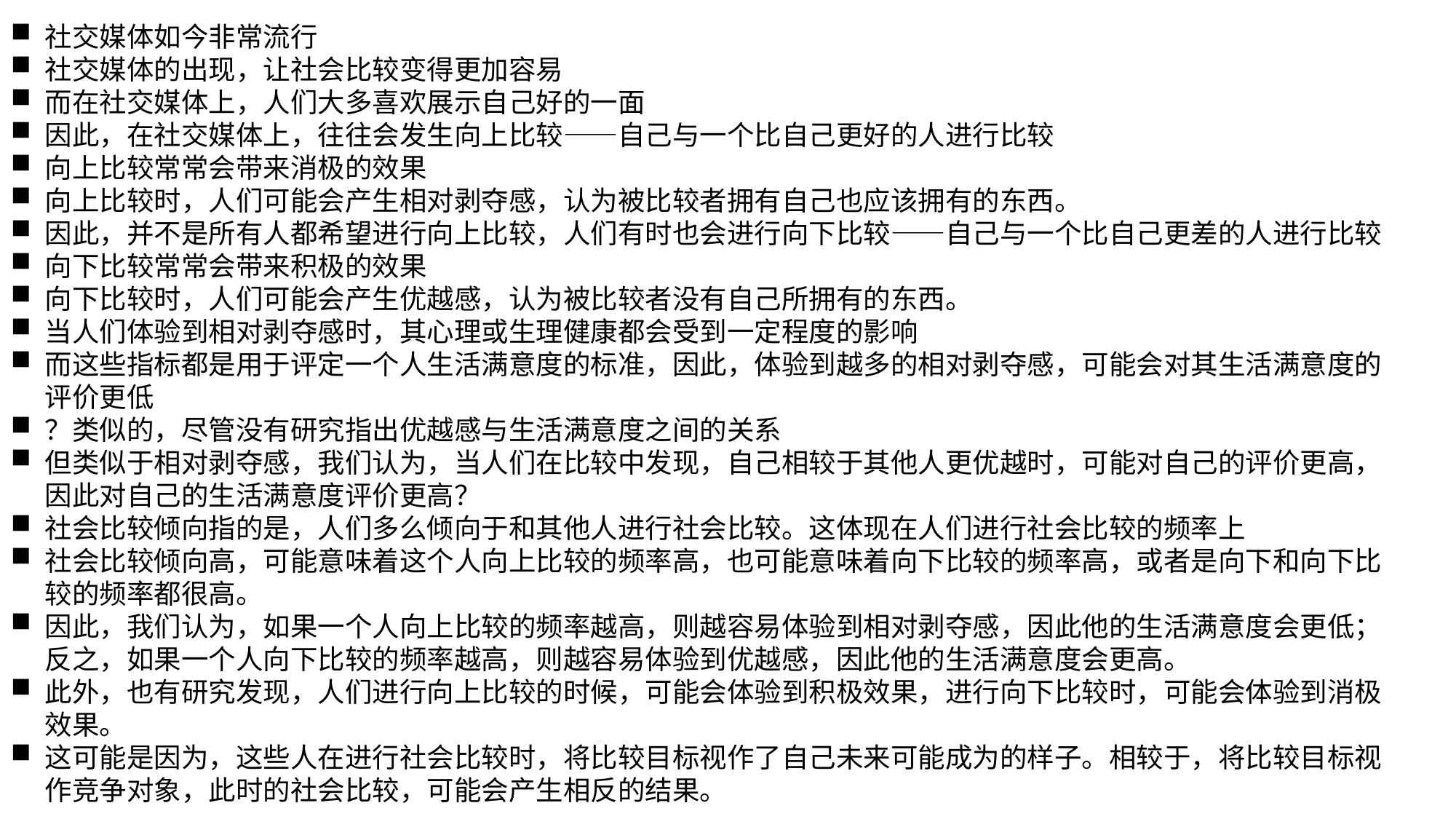

社交媒体如今非常流行
社交媒体的出现，让社会比较变得更加容易
而在社交媒体上，人们大多喜欢展示自己好的一面
因此，在社交媒体上，往往会发生向上比较——自己与一个比自己更好的人进行比较
向上比较常常会带来消极的效果
向上比较时，人们可能会产生相对剥夺感，认为被比较者拥有自己也应该拥有的东西。
因此，并不是所有人都希望进行向上比较，人们有时也会进行向下比较——自己与一个比自己更差的人进行比较
向下比较常常会带来积极的效果
向下比较时，人们可能会产生优越感，认为被比较者没有自己所拥有的东西。
当人们体验到相对剥夺感时，其心理或生理健康都会受到一定程度的影响
而这些指标都是用于评定一个人生活满意度的标准，因此，体验到越多的相对剥夺感，可能会对其生活满意度的评价更低
？类似的，尽管没有研究指出优越感与生活满意度之间的关系
但类似于相对剥夺感，我们认为，当人们在比较中发现，自己相较于其他人更优越时，可能对自己的评价更高，因此对自己的生活满意度评价更高？
社会比较倾向指的是，人们多么倾向于和其他人进行社会比较。这体现在人们进行社会比较的频率上
社会比较倾向高，可能意味着这个人向上比较的频率高，也可能意味着向下比较的频率高，或者是向下和向下比较的频率都很高。
因此，我们认为，如果一个人向上比较的频率越高，则越容易体验到相对剥夺感，因此他的生活满意度会更低；反之，如果一个人向下比较的频率越高，则越容易体验到优越感，因此他的生活满意度会更高。
此外，也有研究发现，人们进行向上比较的时候，可能会体验到积极效果，进行向下比较时，可能会体验到消极效果。
这可能是因为，这些人在进行社会比较时，将比较目标视作了自己未来可能成为的样子。相较于，将比较目标视作竞争对象，此时的社会比较，可能会产生相反的结果。